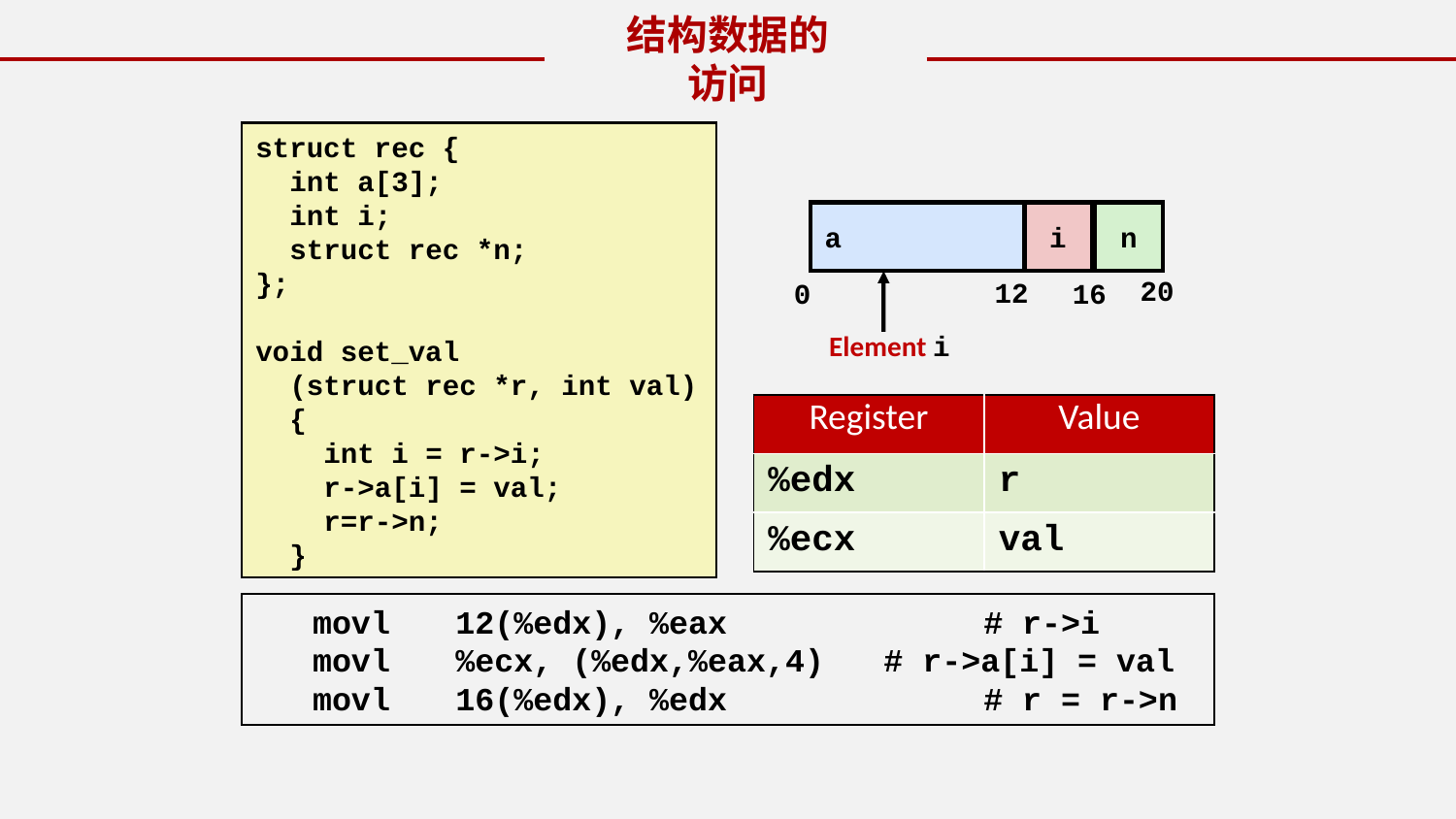

结构数据的访问
struct rec {
  int a[3];
  int i;
  struct rec *n;
};

void set_val
  (struct rec *r, int val)
  {
    int i = r->i;
    r->a[i] = val;
    r=r->n;
  }
a
i
n
20
12
0
16

Element i
| Register | Value |
| --- | --- |
| %edx | r |
| %ecx | val |
	  movl	12(%edx), %eax		# r->i
	  movl	%ecx, (%edx,%eax,4)	# r->a[i] = val
	  movl	16(%edx), %edx		# r = r->n